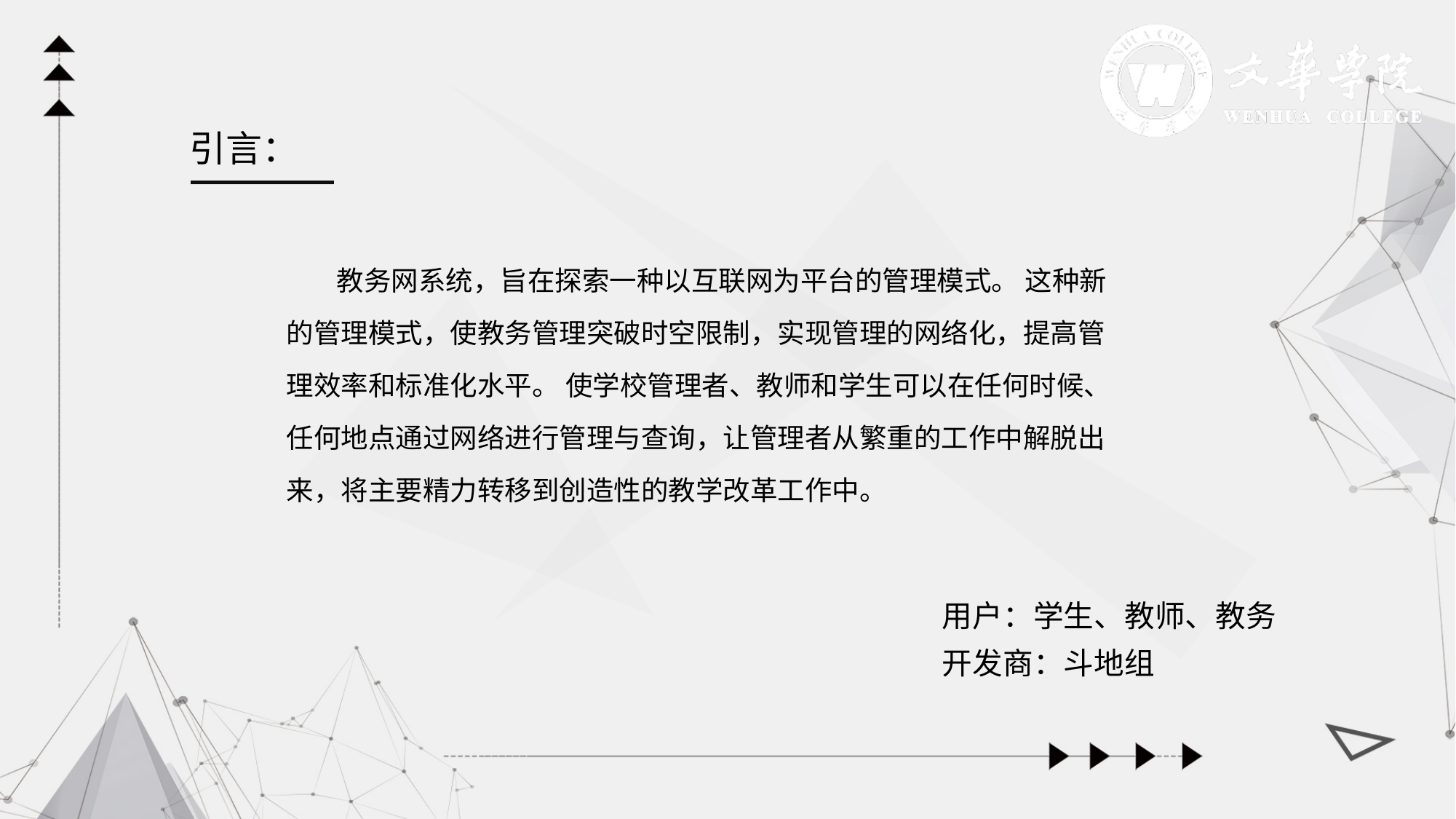

引言：

       教务网系统，旨在探索一种以互联网为平台的管理模式。 这种新的管理模式，使教务管理突破时空限制，实现管理的网络化，提高管理效率和标准化水平。 使学校管理者、教师和学生可以在任何时候、任何地点通过网络进行管理与查询，让管理者从繁重的工作中解脱出来，将主要精力转移到创造性的教学改革工作中。

用户：学生、教师、教务
开发商：斗地组